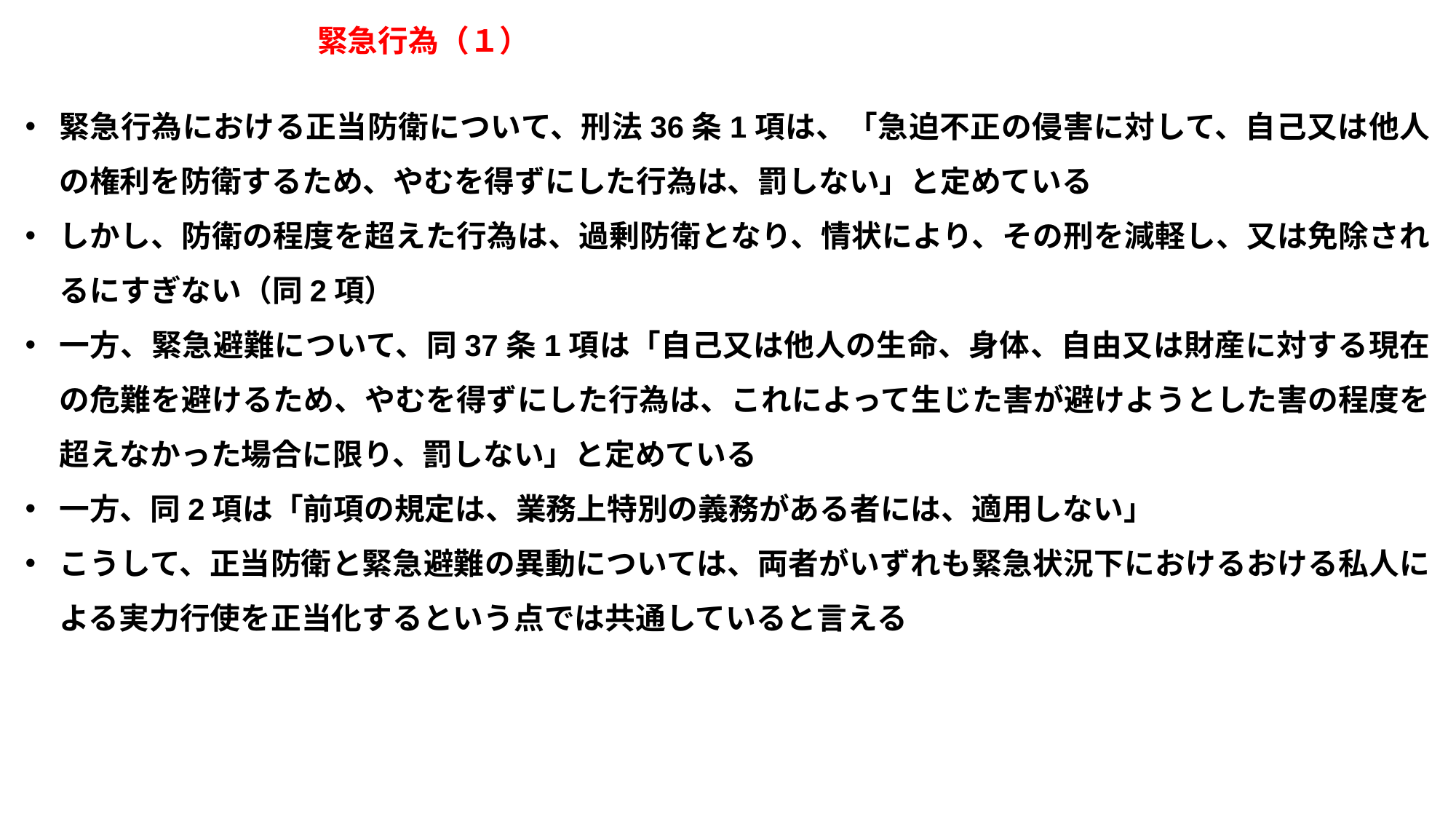

緊急行為（１）
緊急行為における正当防衛について、刑法36条1項は、「急迫不正の侵害に対して、自己又は他人の権利を防衛するため、やむを得ずにした行為は、罰しない」と定めている
しかし、防衛の程度を超えた行為は、過剰防衛となり、情状により、その刑を減軽し、又は免除されるにすぎない（同2項）
一方、緊急避難について、同37条1項は「自己又は他人の生命、身体、自由又は財産に対する現在の危難を避けるため、やむを得ずにした行為は、これによって生じた害が避けようとした害の程度を超えなかった場合に限り、罰しない」と定めている
一方、同2項は「前項の規定は、業務上特別の義務がある者には、適用しない」
こうして、正当防衛と緊急避難の異動については、両者がいずれも緊急状況下におけるおける私人による実力行使を正当化するという点では共通していると言える